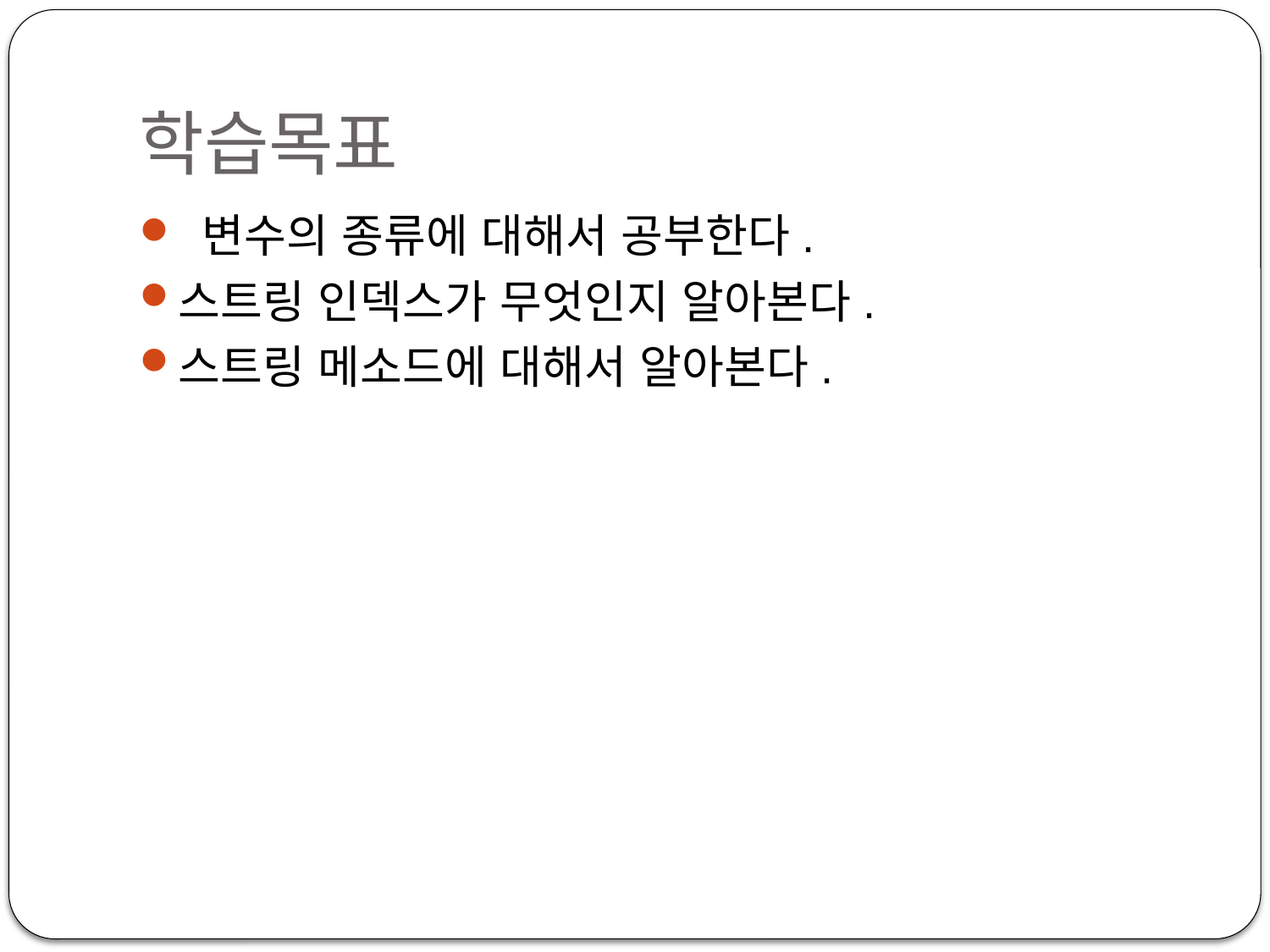

# 학습목표
 변수의 종류에 대해서 공부한다.
스트링 인덱스가 무엇인지 알아본다.
스트링 메소드에 대해서 알아본다.